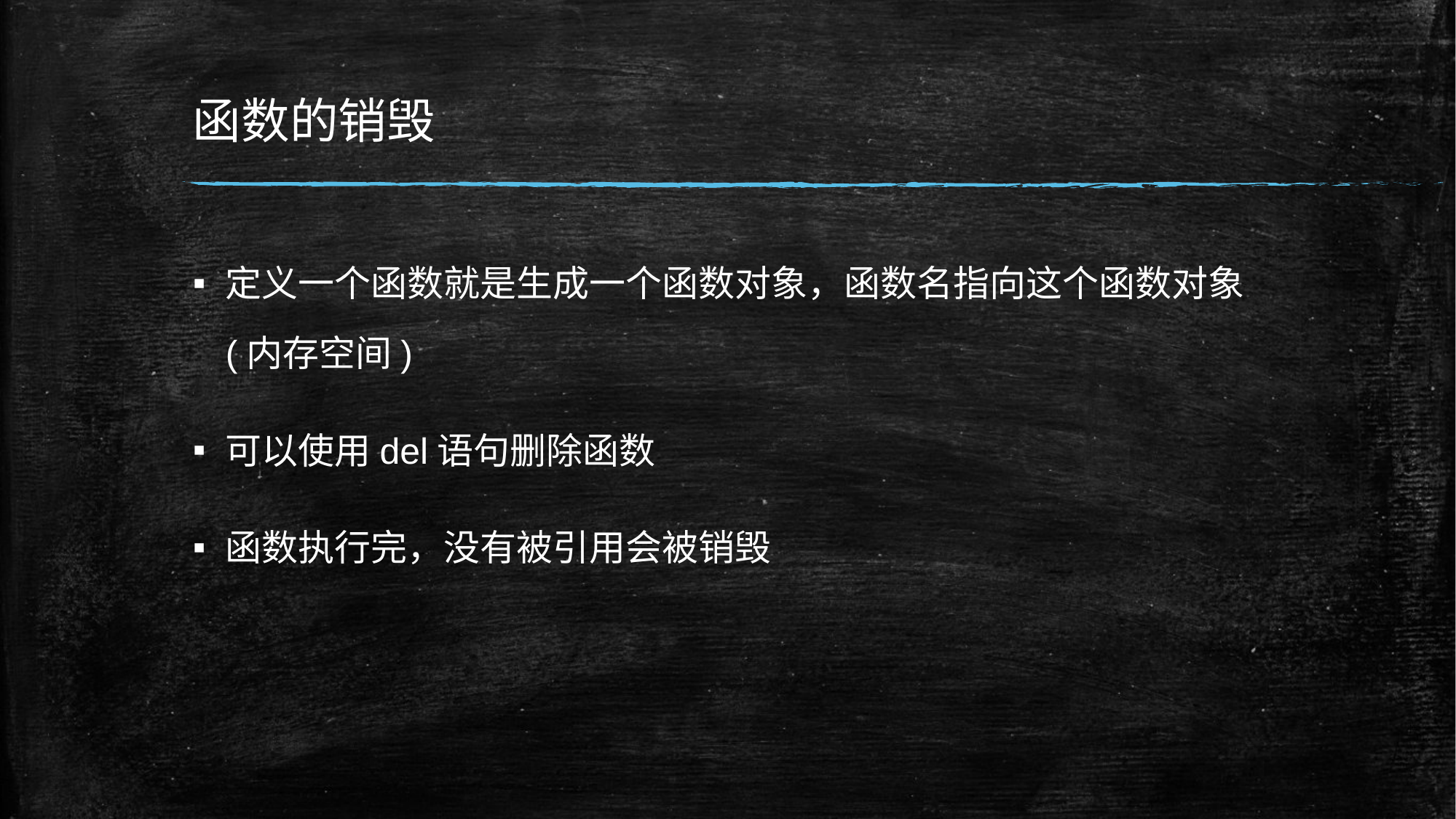

# 函数的销毁
定义一个函数就是生成一个函数对象，函数名指向这个函数对象(内存空间)
可以使用del语句删除函数
函数执行完，没有被引用会被销毁